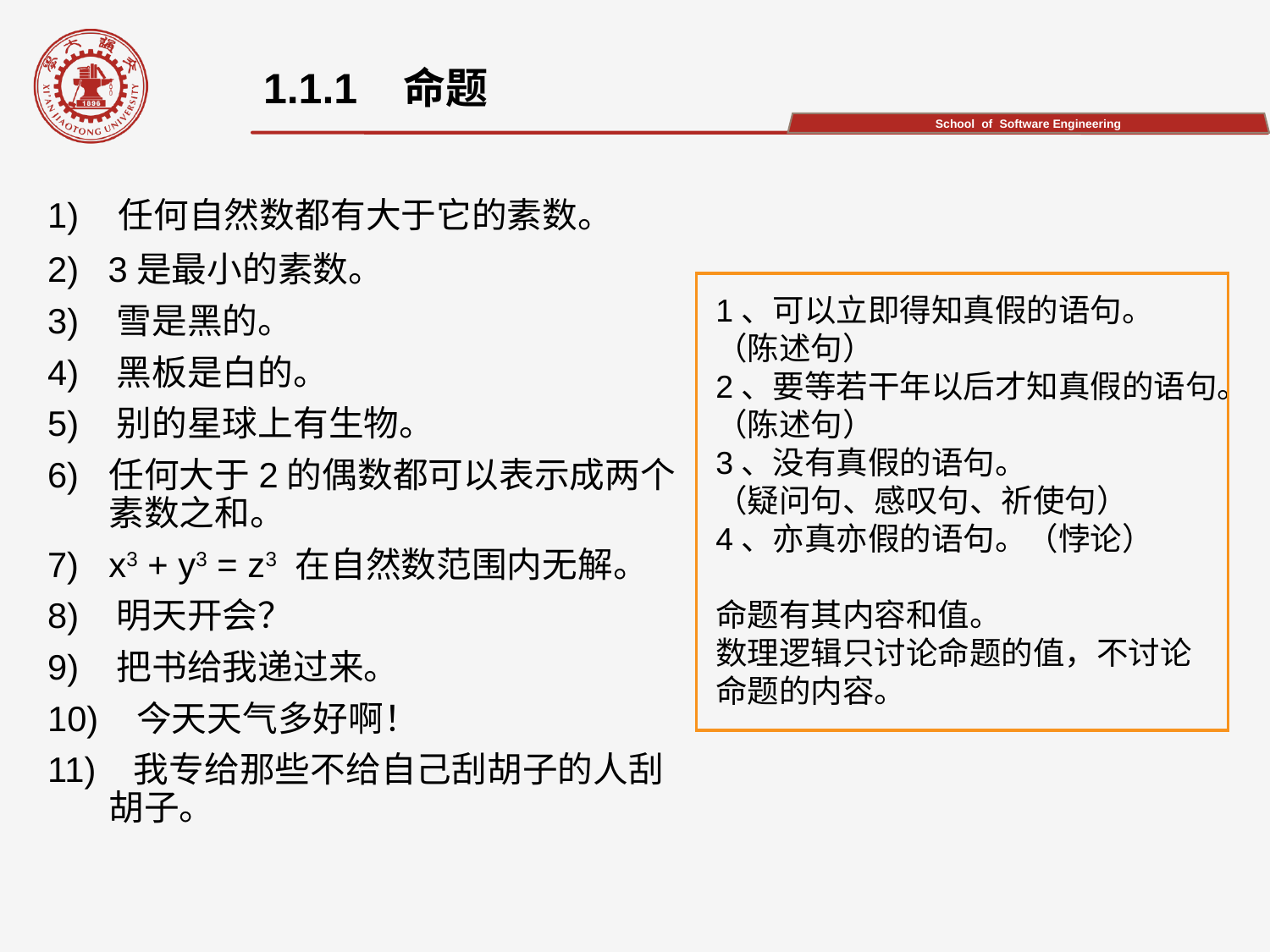

1.1.1   命题
1)  任何自然数都有大于它的素数。
2)   3是最小的素数。
3)   雪是黑的。
4)   黑板是白的。
5)   别的星球上有生物。
任何大于2的偶数都可以表示成两个素数之和。
x3 + y3 = z3 在自然数范围内无解。
8)   明天开会？
9)   把书给我递过来。
10)   今天天气多好啊！
11)   我专给那些不给自己刮胡子的人刮胡子。

1、可以立即得知真假的语句。
（陈述句）
2、要等若干年以后才知真假的语句。（陈述句）
3、没有真假的语句。
（疑问句、感叹句、祈使句）
4、亦真亦假的语句。（悖论）

命题有其内容和值。
数理逻辑只讨论命题的值，不讨论命题的内容。